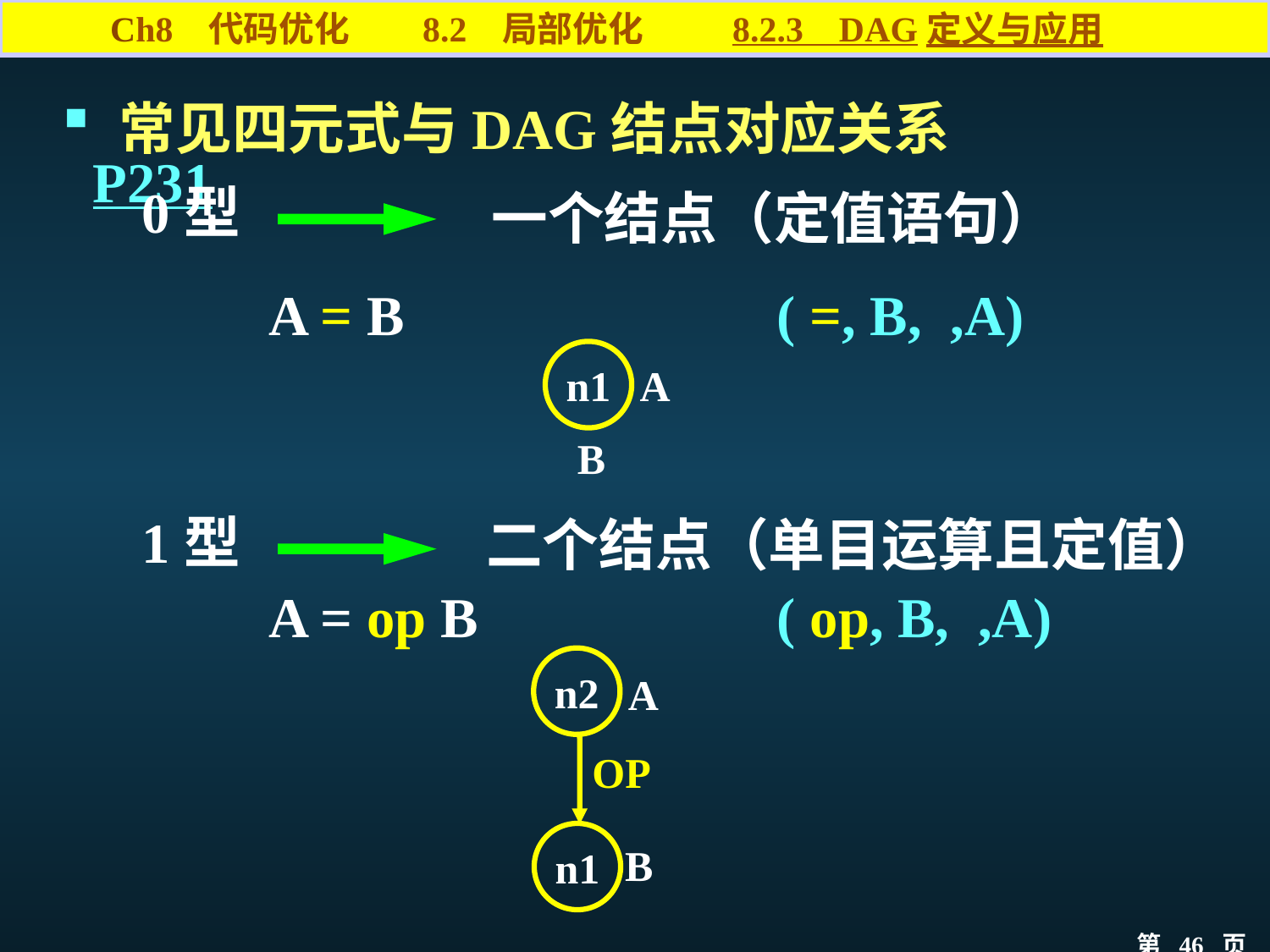

Ch8   代码优化        8.2   局部优化          8.2.3    DAG定义与应用
 常见四元式与DAG结点对应关系     P231
0型
一个结点（定值语句）

A = B           		( =, B,  ,A)
n1
A
B
1型
二个结点（单目运算且定值）

A = op B     		( op, B,  ,A)
n2
A

OP
n1
B